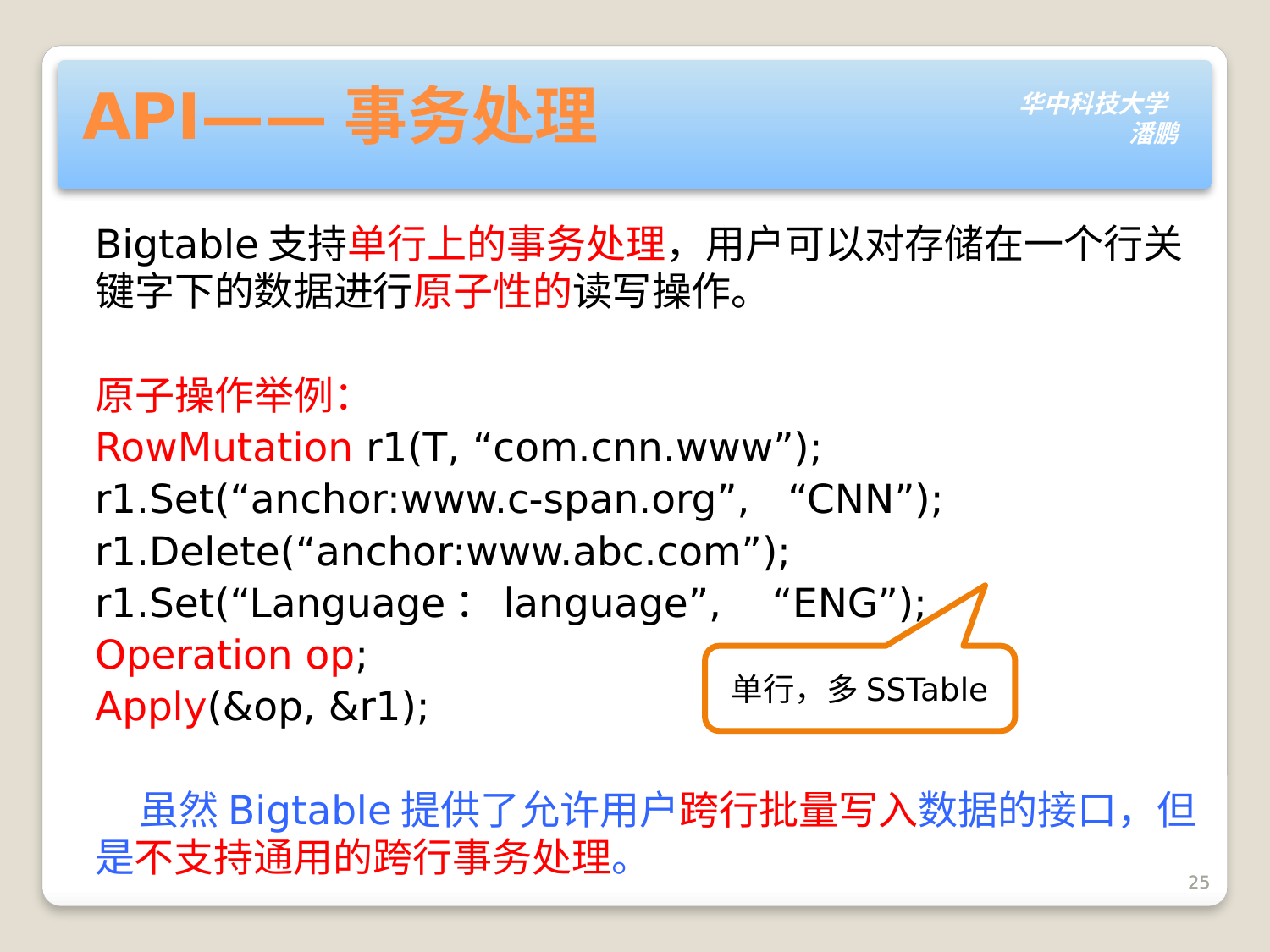

# API——事务处理
Bigtable支持单行上的事务处理，用户可以对存储在一个行关键字下的数据进行原子性的读写操作。

原子操作举例：
RowMutation r1(T, “com.cnn.www”);
r1.Set(“anchor:www.c-span.org”,   “CNN”);
r1.Delete(“anchor:www.abc.com”);
r1.Set(“Language：language”,    “ENG”);
Operation op;
Apply(&op, &r1);

    虽然Bigtable提供了允许用户跨行批量写入数据的接口，但是不支持通用的跨行事务处理。
单行，多SSTable
25
25